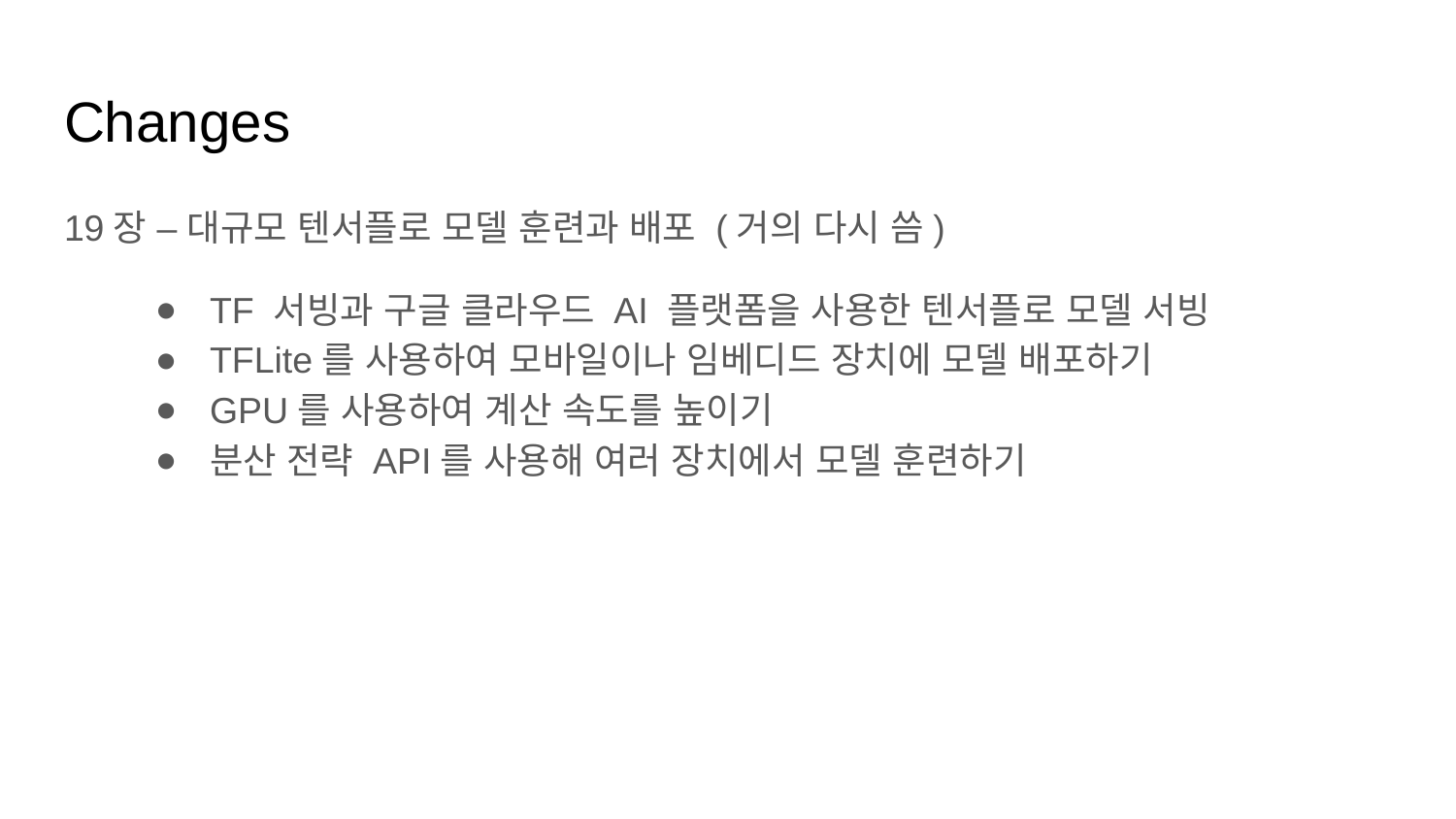

# Changes
19장 – 대규모 텐서플로 모델 훈련과 배포 (거의 다시 씀)
TF 서빙과 구글 클라우드 AI 플랫폼을 사용한 텐서플로 모델 서빙
TFLite를 사용하여 모바일이나 임베디드 장치에 모델 배포하기
GPU를 사용하여 계산 속도를 높이기
분산 전략 API를 사용해 여러 장치에서 모델 훈련하기